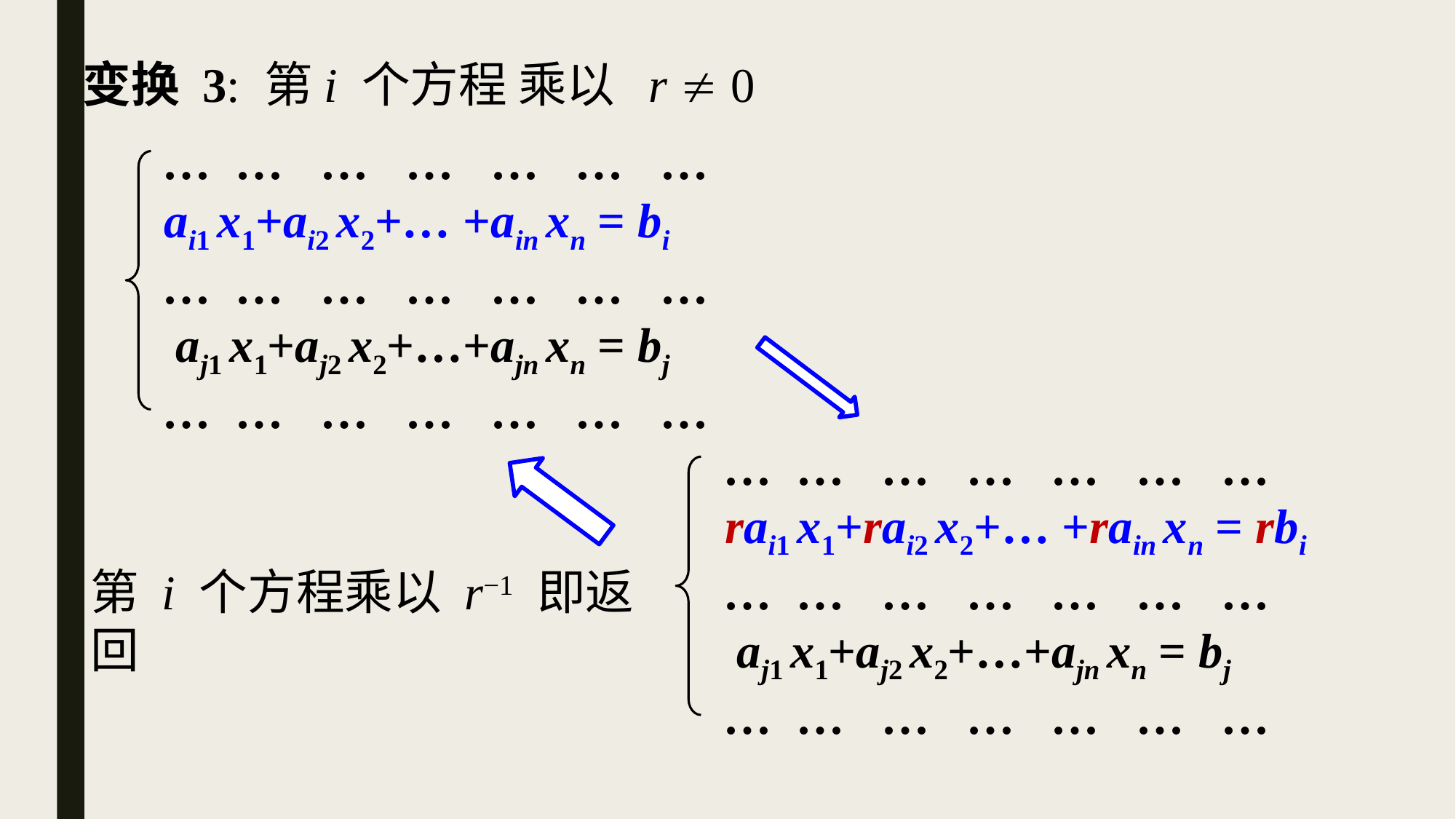

变换 3: 第i 个方程 乘以  r ≠ 0
…  …   …   …   …   …   …
ai1 x1+ai2 x2+… +ain xn = bi
…  …   …   …   …   …   …
 aj1 x1+aj2 x2+…+ajn xn = bj
…  …   …   …   …   …   …

…  …   …   …   …   …   …
rai1 x1+rai2 x2+… +rain xn = rbi
…  …   …   …   …   …   …
 aj1 x1+aj2 x2+…+ajn xn = bj
…  …   …   …   …   …   …

第 i 个方程乘以 r−1 即返回